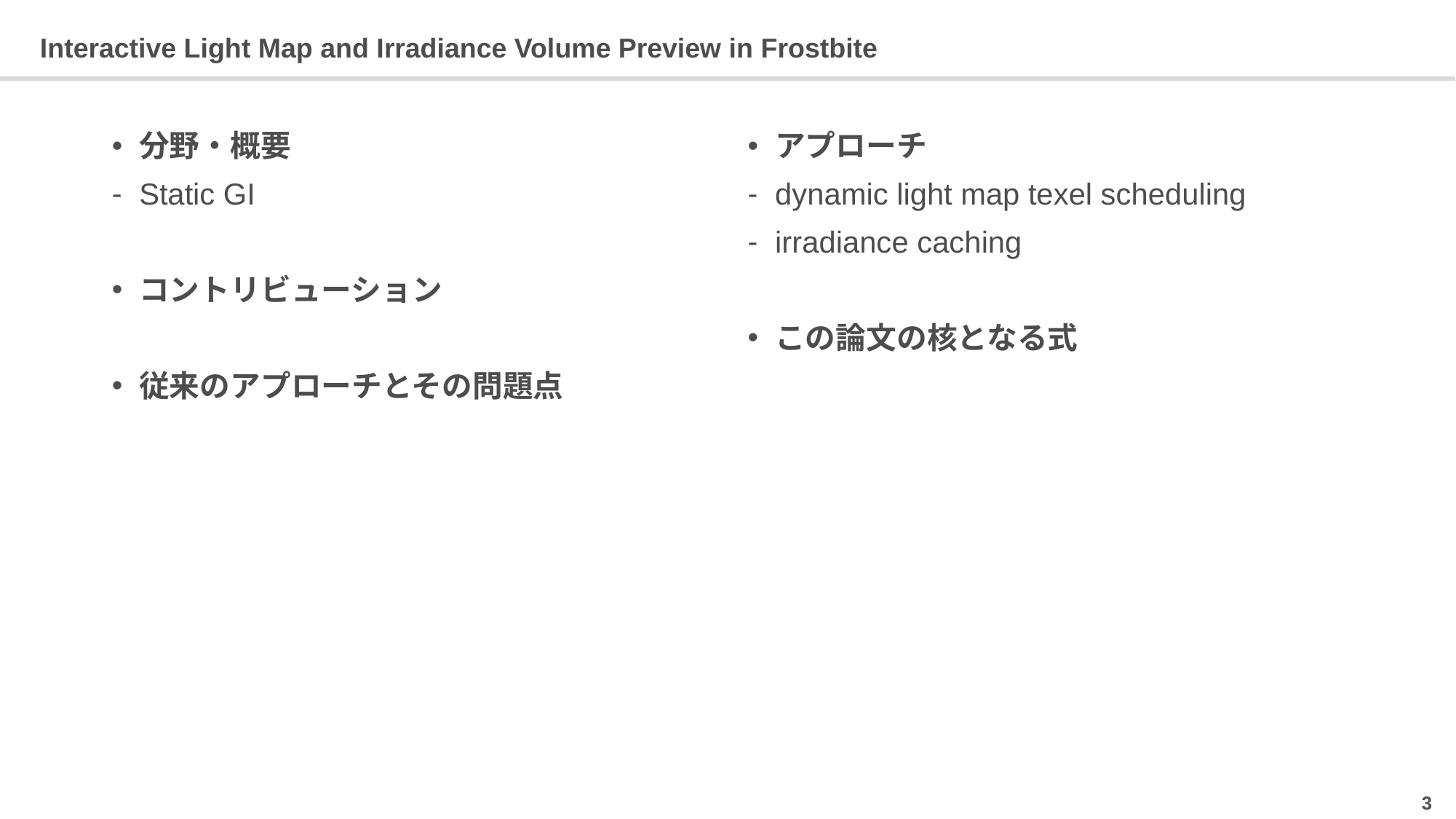

# Interactive Light Map and Irradiance Volume Preview in Frostbite
分野・概要
Static GI

コントリビューション

従来のアプローチとその問題点
アプローチ
dynamic light map texel scheduling
irradiance caching

この論文の核となる式

3